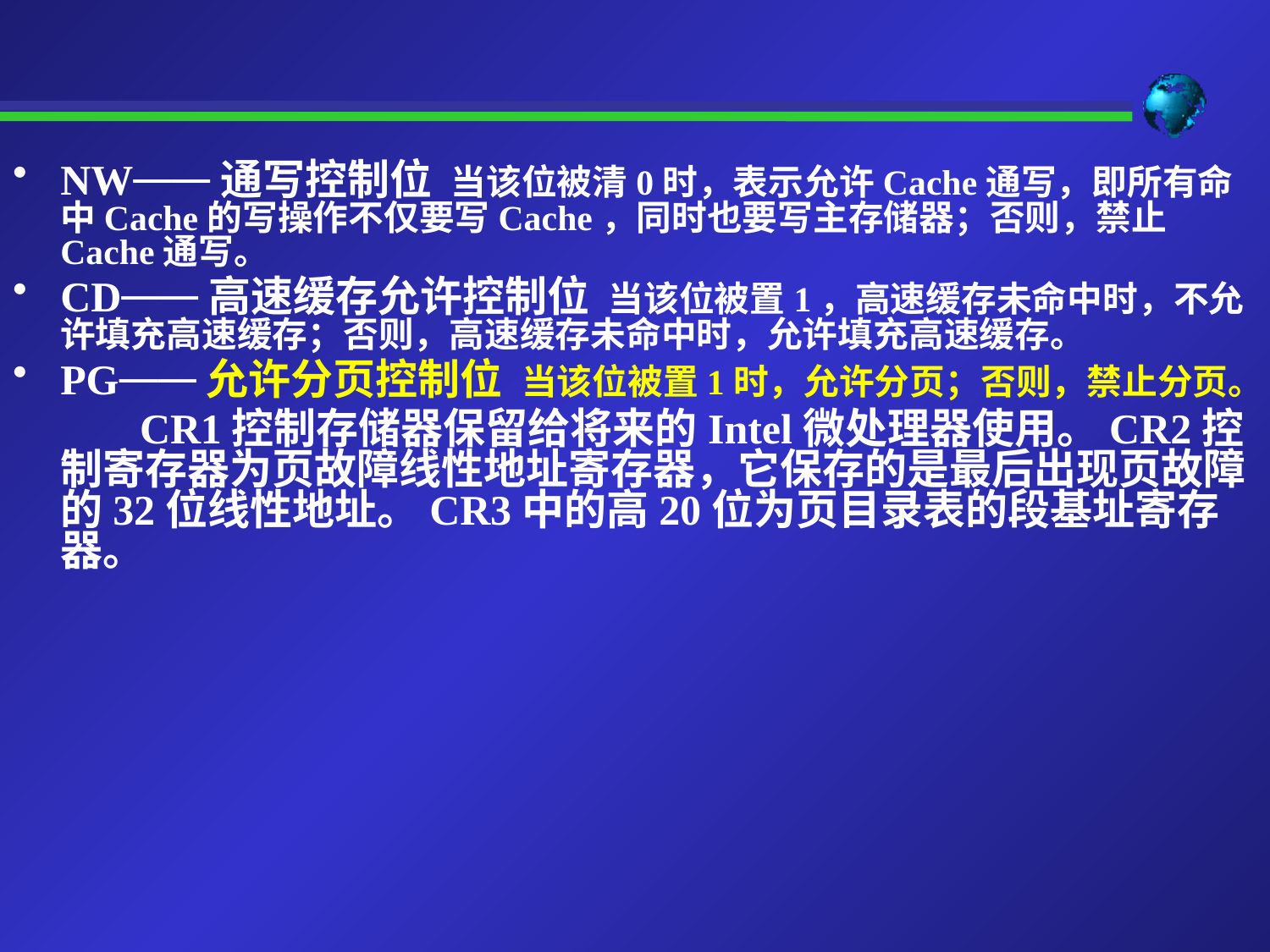

NW——通写控制位  当该位被清0时，表示允许Cache通写，即所有命中Cache的写操作不仅要写Cache，同时也要写主存储器；否则，禁止Cache通写。
CD——高速缓存允许控制位  当该位被置1，高速缓存未命中时，不允许填充高速缓存；否则，高速缓存未命中时，允许填充高速缓存。
PG——允许分页控制位  当该位被置1时，允许分页；否则，禁止分页。
            CR1控制存储器保留给将来的Intel微处理器使用。CR2控制寄存器为页故障线性地址寄存器，它保存的是最后出现页故障的32位线性地址。CR3中的高20位为页目录表的段基址寄存器。

73